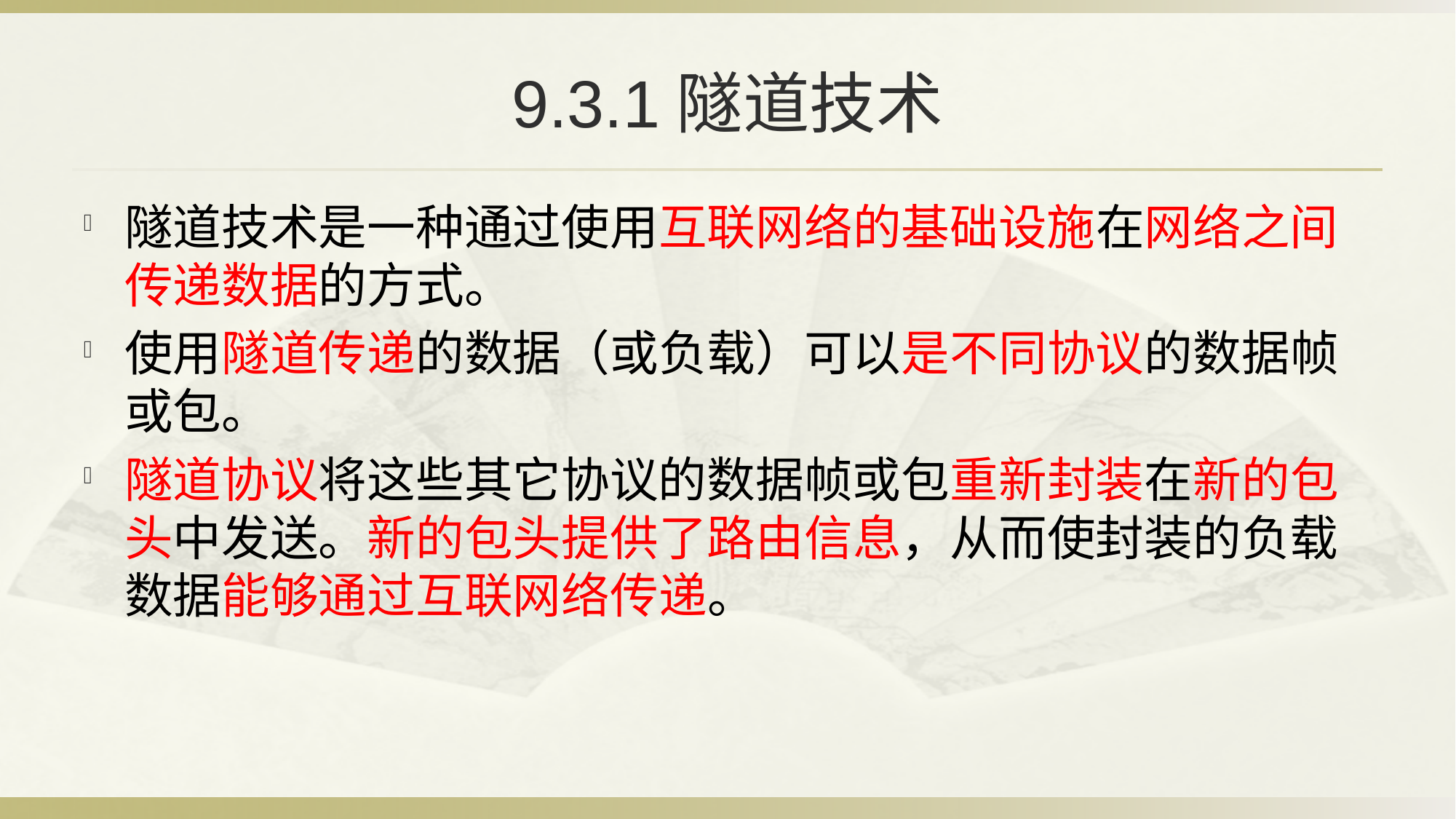

# 9.3.1隧道技术
隧道技术是一种通过使用互联网络的基础设施在网络之间传递数据的方式。
使用隧道传递的数据（或负载）可以是不同协议的数据帧或包。
隧道协议将这些其它协议的数据帧或包重新封装在新的包头中发送。新的包头提供了路由信息，从而使封装的负载数据能够通过互联网络传递。